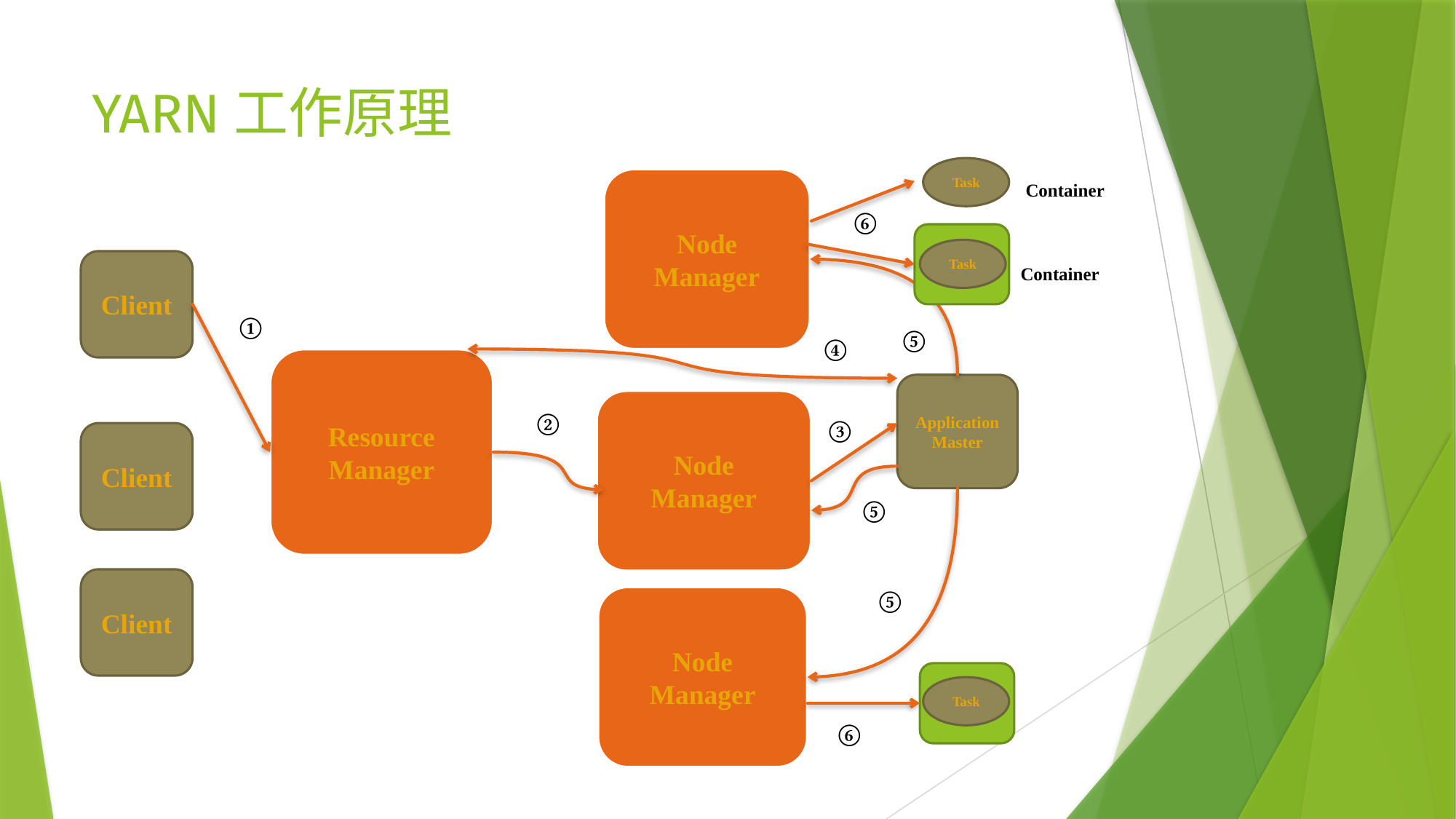

# YARN工作原理
Task
Node
Manager
Container
⑥

Task
Client
Container
①
⑤
④
Resource
Manager
Application
Master
Node
Manager
②
③
Client
⑤

Client
⑤
Node
Manager

Task
⑥